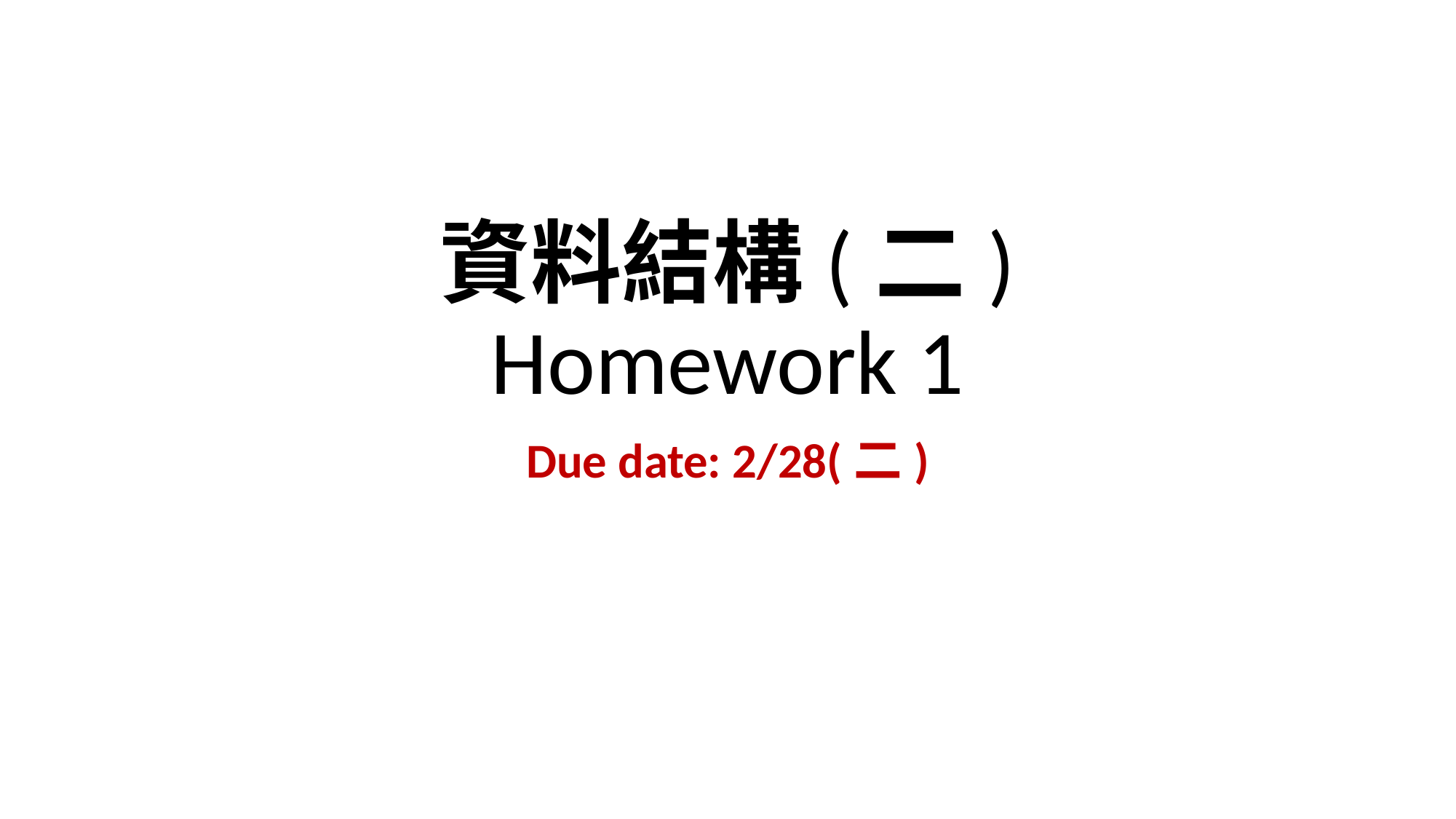

# 資料結構(二) Homework 1
Due date: 2/28(二)